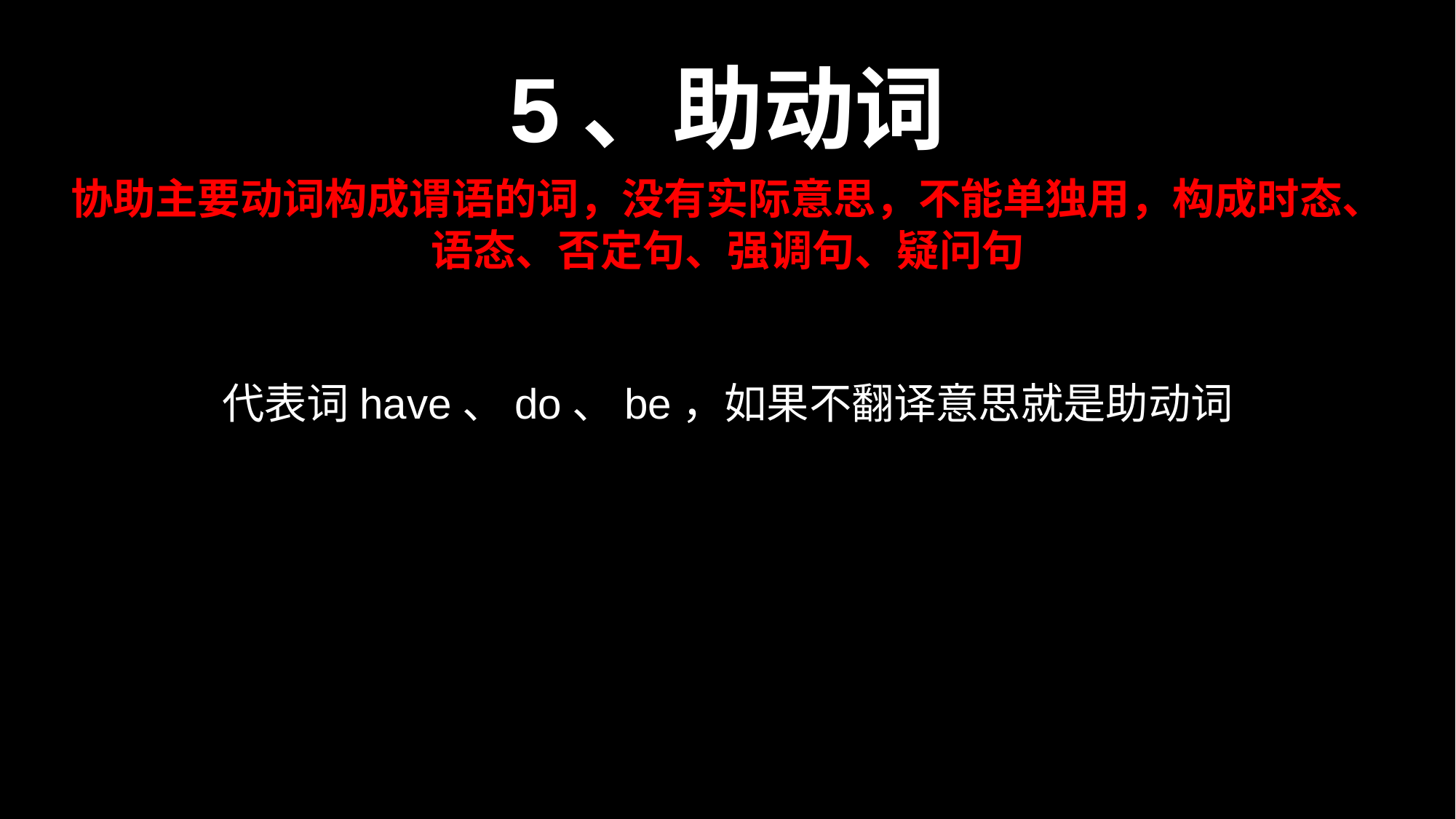

5、助动词
协助主要动词构成谓语的词，没有实际意思，不能单独用，构成时态、语态、否定句、强调句、疑问句
代表词have、do、be，如果不翻译意思就是助动词